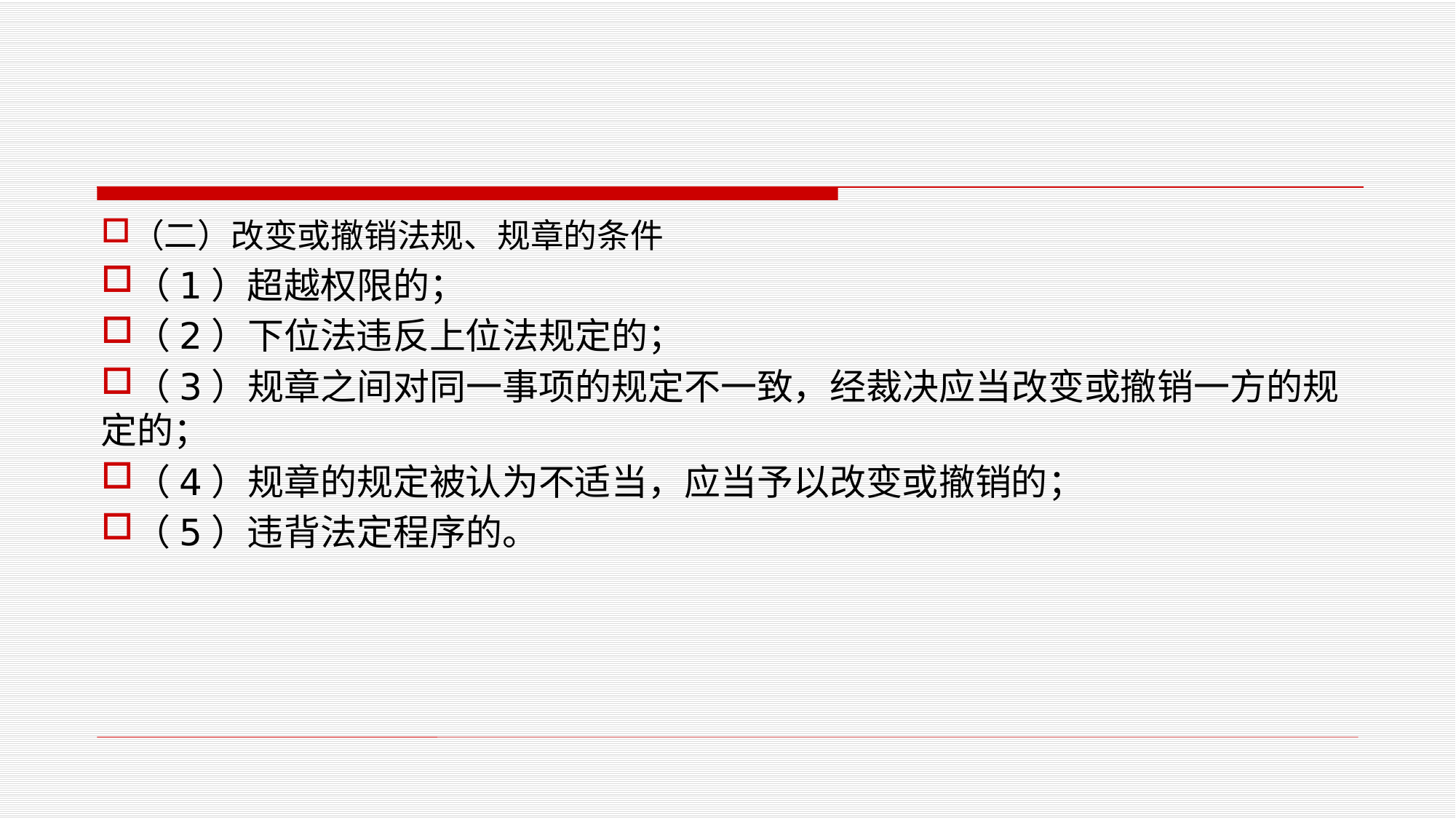

#
（二）改变或撤销法规、规章的条件
（1）超越权限的；
（2）下位法违反上位法规定的；
（3）规章之间对同一事项的规定不一致，经裁决应当改变或撤销一方的规定的；
（4）规章的规定被认为不适当，应当予以改变或撤销的；
（5）违背法定程序的。